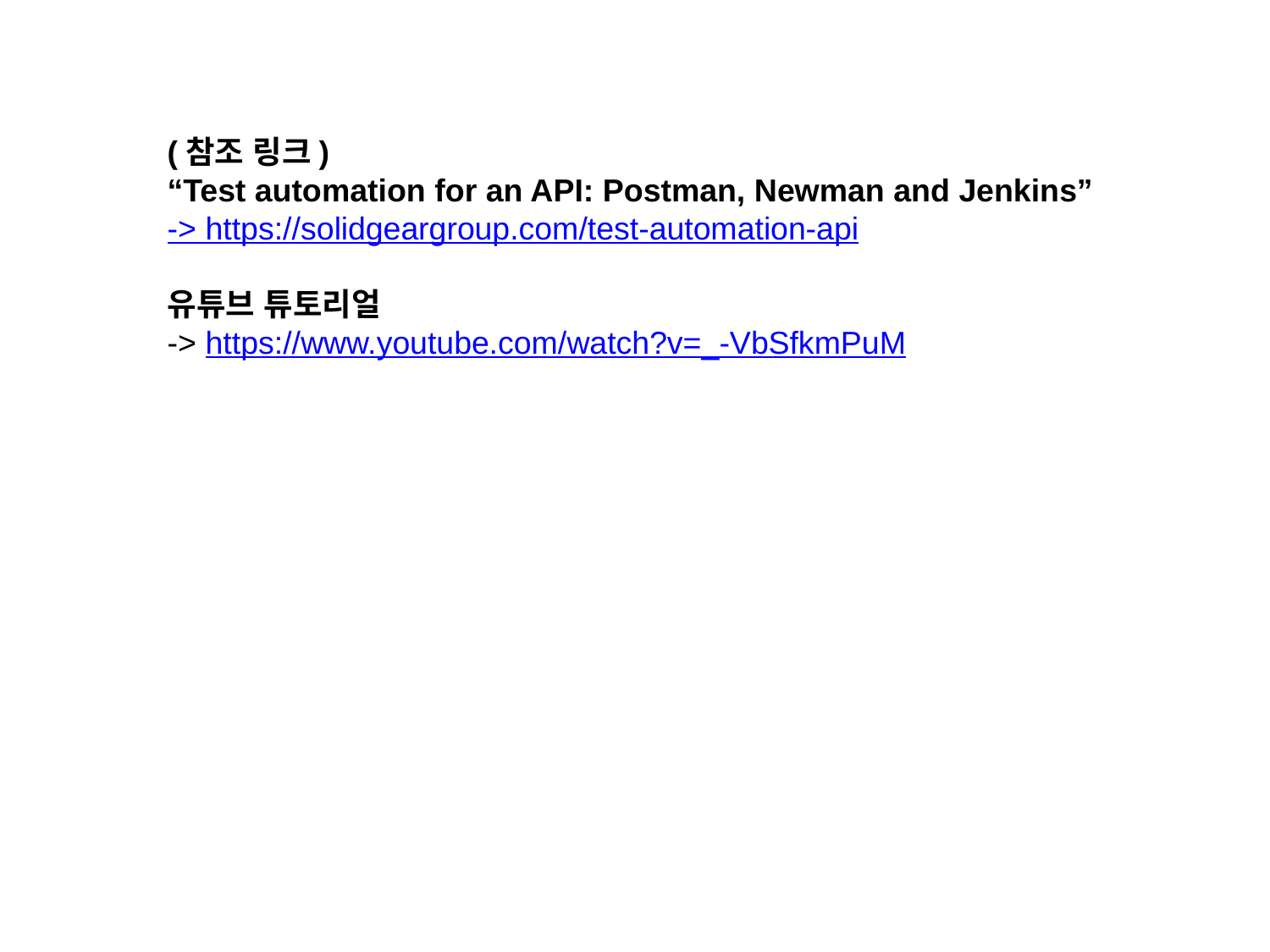

(참조 링크)
“Test automation for an API: Postman, Newman and Jenkins”
-> https://solidgeargroup.com/test-automation-api

유튜브 튜토리얼
-> https://www.youtube.com/watch?v=_-VbSfkmPuM